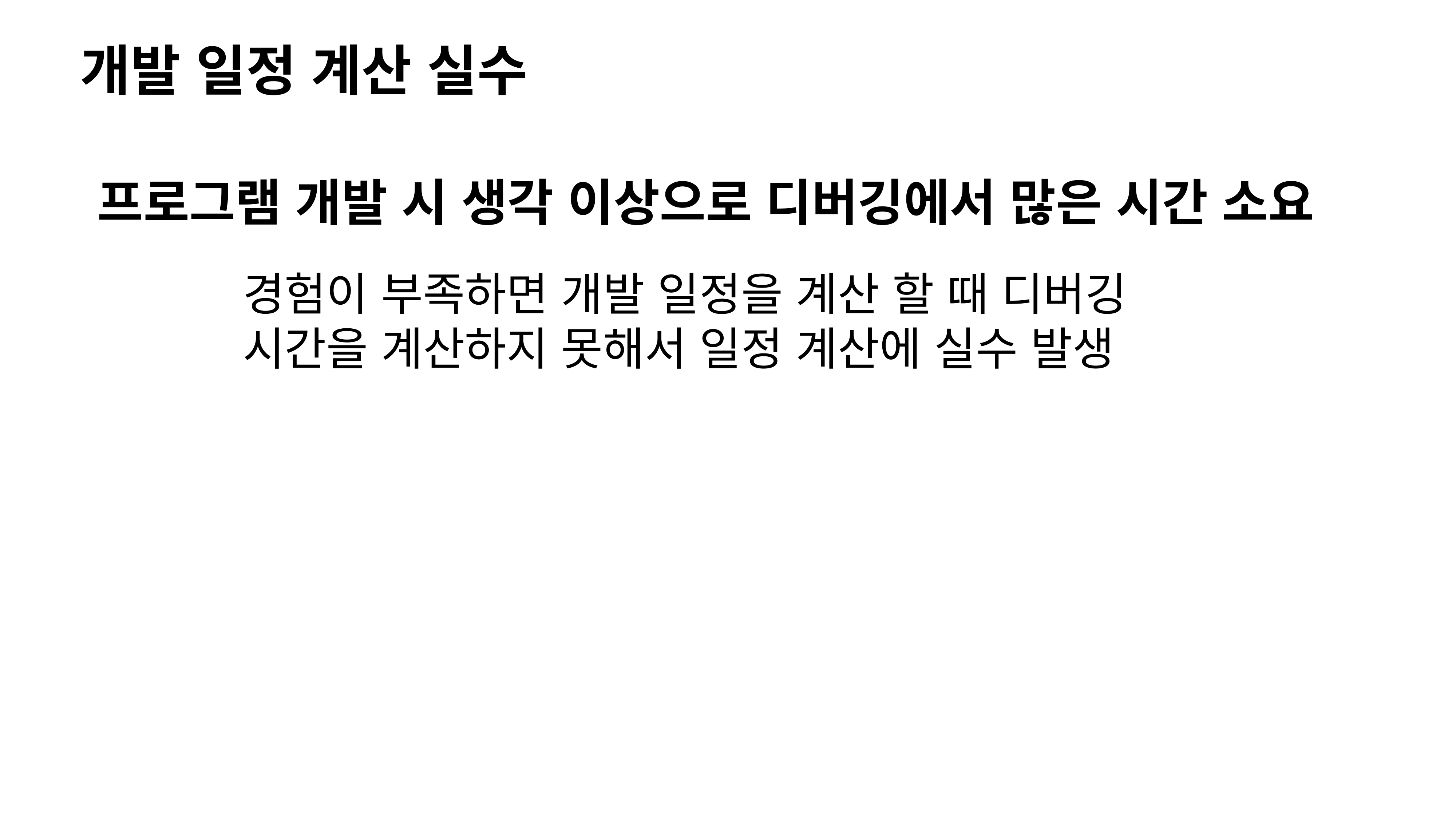

개발 일정 계산 실수
프로그램 개발 시 생각 이상으로 디버깅에서 많은 시간 소요
경험이 부족하면 개발 일정을 계산 할 때 디버깅 시간을 계산하지 못해서 일정 계산에 실수 발생